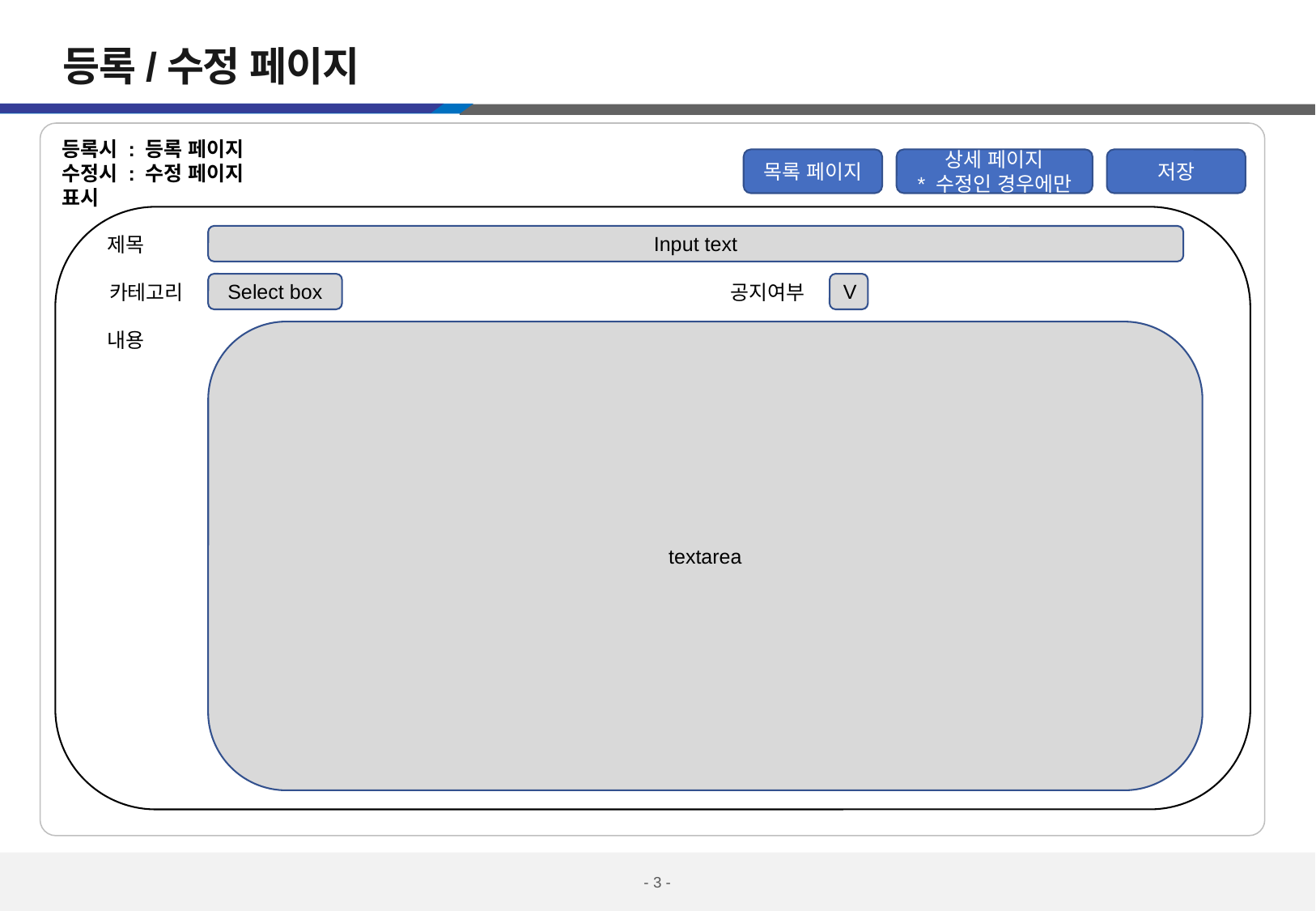

등록/수정 페이지
등록시 : 등록 페이지
수정시 : 수정 페이지
표시
목록 페이지
상세 페이지
* 수정인 경우에만
저장

제목
Input text
카테고리
Select box
공지여부
V
내용
textarea